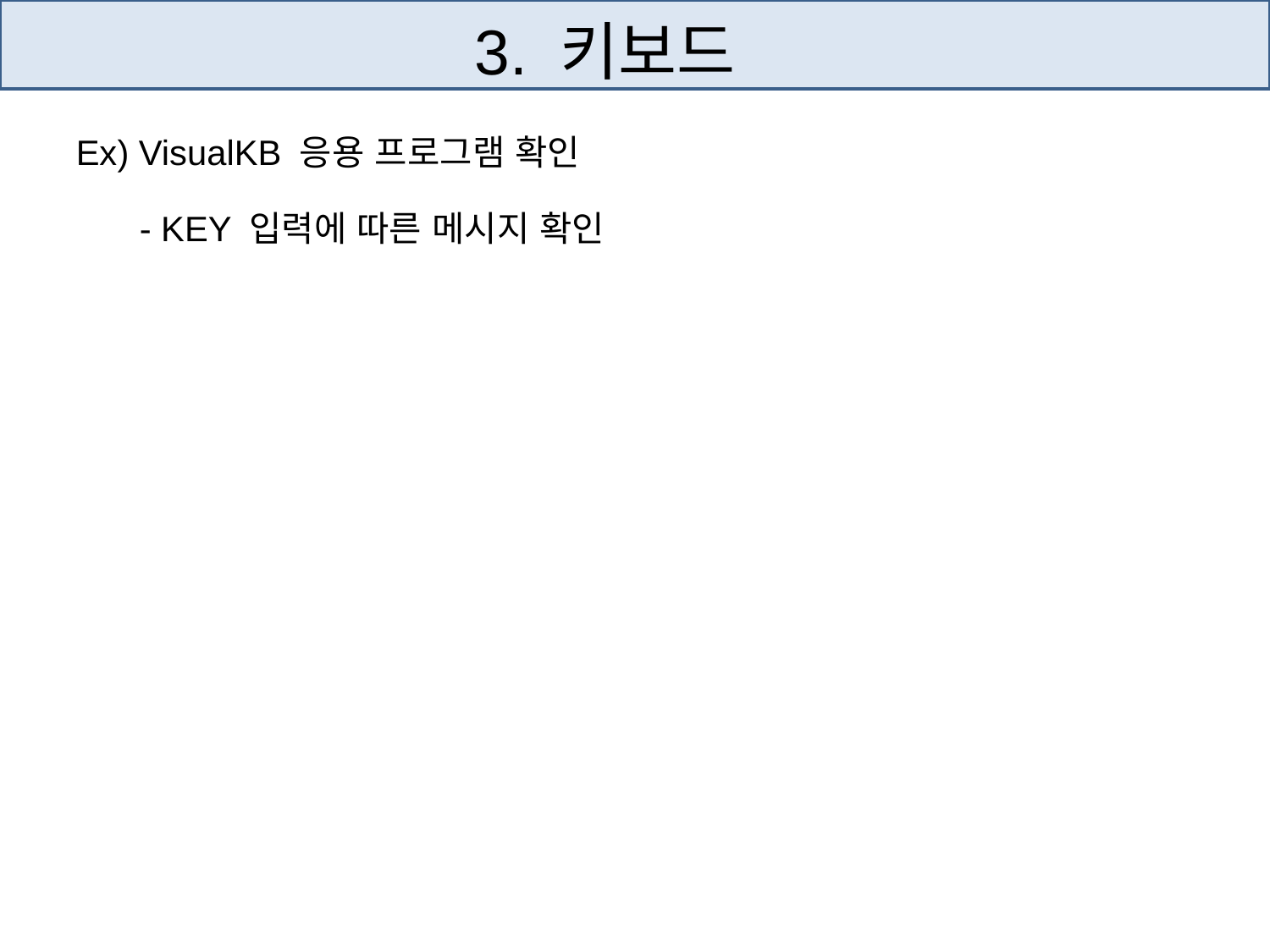

# 3. 키보드
Ex) VisualKB 응용 프로그램 확인

	- KEY 입력에 따른 메시지 확인